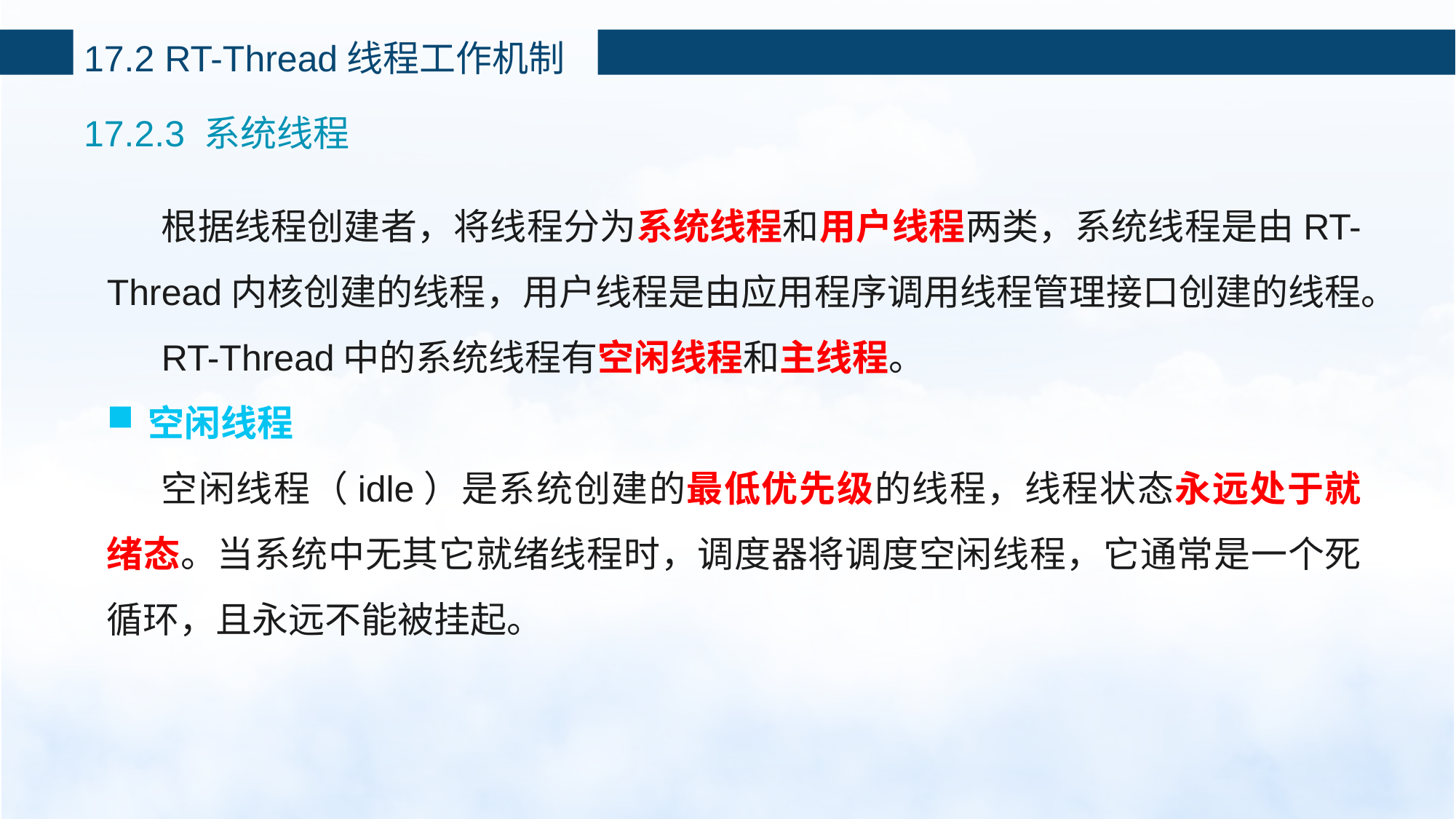

17.2 RT-Thread线程工作机制

17.2.3 系统线程
根据线程创建者，将线程分为系统线程和用户线程两类，系统线程是由RT-Thread内核创建的线程，用户线程是由应用程序调用线程管理接口创建的线程。
RT-Thread中的系统线程有空闲线程和主线程。
空闲线程
空闲线程（idle）是系统创建的最低优先级的线程，线程状态永远处于就绪态。当系统中无其它就绪线程时，调度器将调度空闲线程，它通常是一个死循环，且永远不能被挂起。